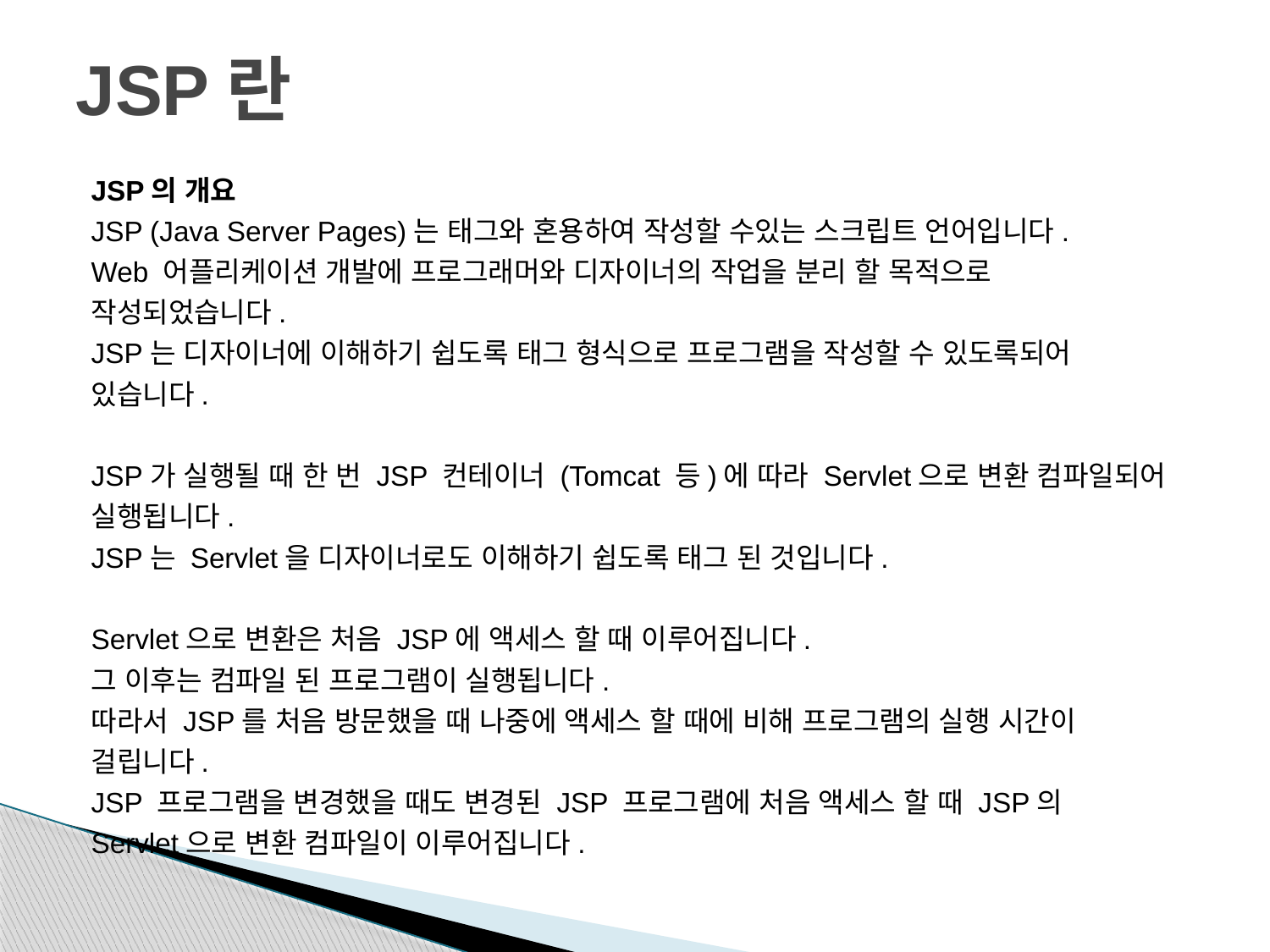

# JSP란
JSP의 개요
JSP (Java Server Pages)는 태그와 혼용하여 작성할 수있는 스크립트 언어입니다.
Web 어플리케이션 개발에 프로그래머와 디자이너의 작업을 분리 할 목적으로
작성되었습니다.
JSP는 디자이너에 이해하기 쉽도록 태그 형식으로 프로그램을 작성할 수 있도록되어
있습니다.

JSP가 실행될 때 한 번 JSP 컨테이너 (Tomcat 등)에 따라 Servlet으로 변환 컴파일되어
실행됩니다.
JSP는 Servlet을 디자이너로도 이해하기 쉽도록 태그 된 것입니다.

Servlet으로 변환은 처음 JSP에 액세스 할 때 이루어집니다.
그 이후는 컴파일 된 프로그램이 실행됩니다.
따라서 JSP를 처음 방문했을 때 나중에 액세스 할 때에 비해 프로그램의 실행 시간이
걸립니다.
JSP 프로그램을 변경했을 때도 변경된 JSP 프로그램에 처음 액세스 할 때 JSP의
Servlet으로 변환 컴파일이 이루어집니다.